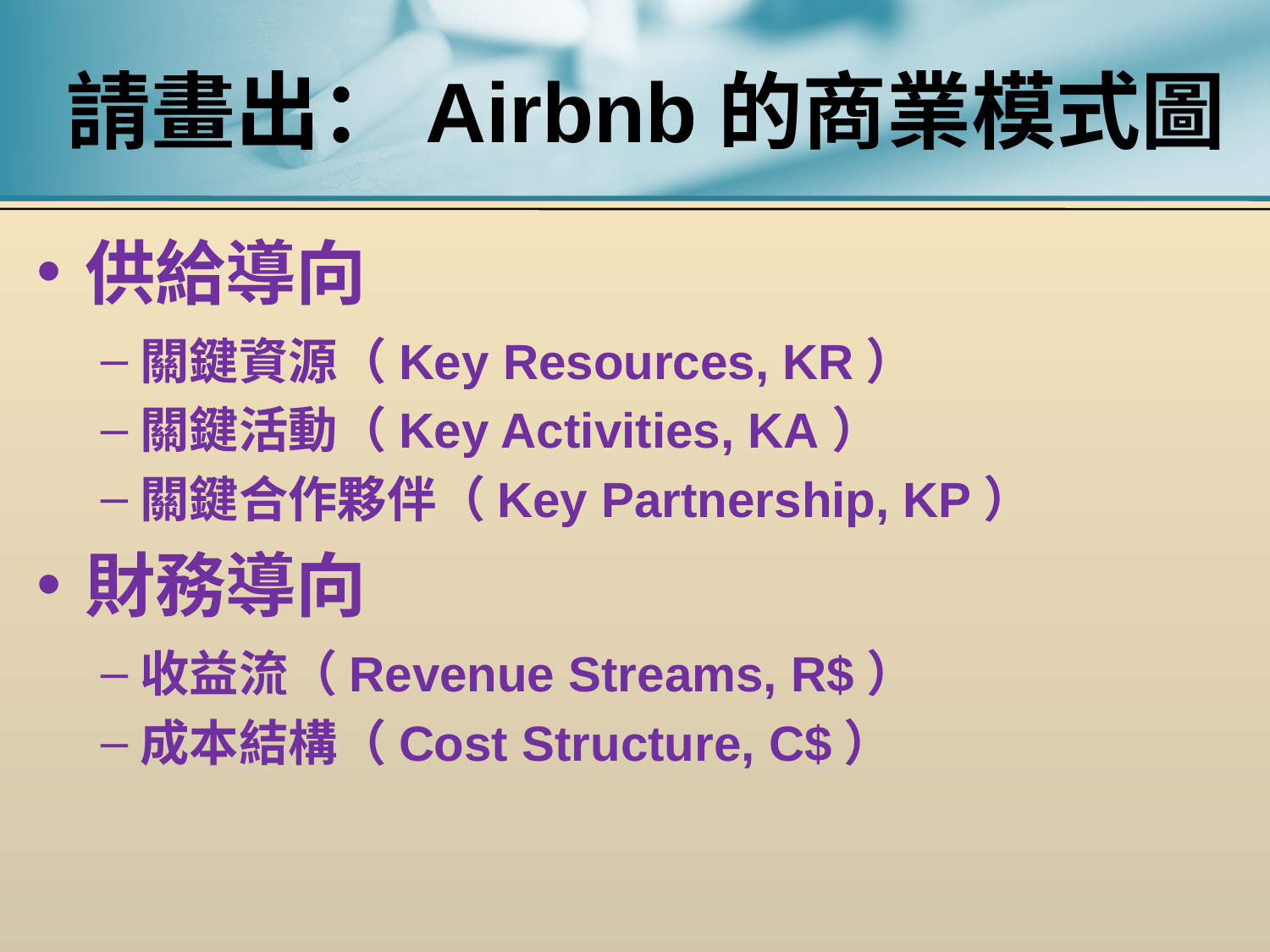

# 請畫出：Airbnb的商業模式圖
供給導向
關鍵資源（Key Resources, KR）
關鍵活動（Key Activities, KA）
關鍵合作夥伴（Key Partnership, KP）
財務導向
收益流（Revenue Streams, R$）
成本結構（Cost Structure, C$）